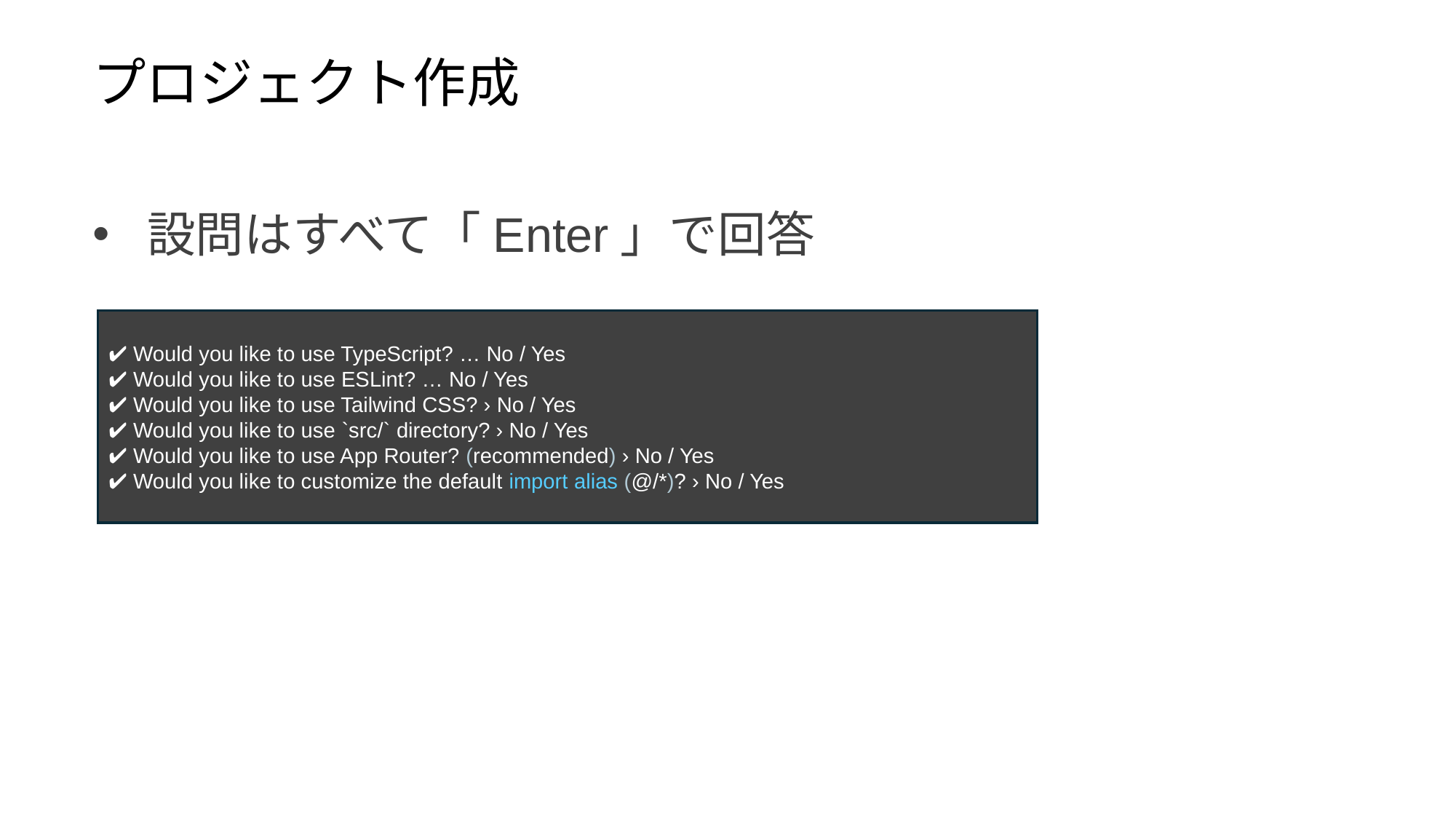

プロジェクト作成
設問はすべて「Enter」で回答
✔ Would you like to use TypeScript? … No / Yes
✔ Would you like to use ESLint? … No / Yes
✔ Would you like to use Tailwind CSS? › No / Yes
✔ Would you like to use `src/` directory? › No / Yes
✔ Would you like to use App Router? (recommended) › No / Yes
✔ Would you like to customize the default import alias (@/*)? › No / Yes